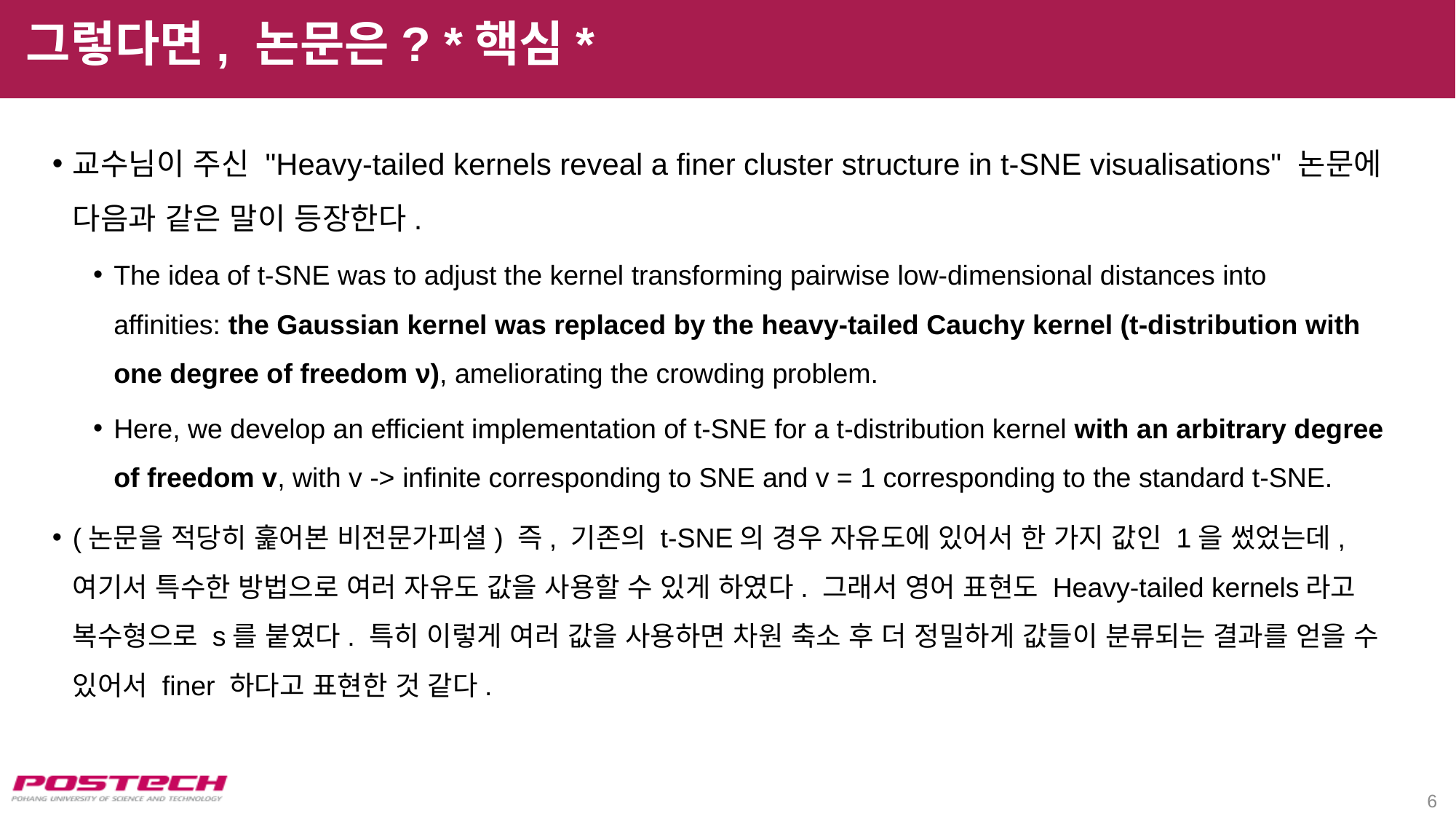

# 그렇다면, 논문은? *핵심*
교수님이 주신 "Heavy-tailed kernels reveal a finer cluster structure in t-SNE visualisations" 논문에 다음과 같은 말이 등장한다.
The idea of t-SNE was to adjust the kernel transforming pairwise low-dimensional distances into affinities: the Gaussian kernel was replaced by the heavy-tailed Cauchy kernel (t-distribution with one degree of freedom ν), ameliorating the crowding problem.
Here, we develop an efficient implementation of t-SNE for a t-distribution kernel with an arbitrary degree of freedom v, with v -> infinite corresponding to SNE and v = 1 corresponding to the standard t-SNE.
(논문을 적당히 훑어본 비전문가피셜) 즉, 기존의 t-SNE의 경우 자유도에 있어서 한 가지 값인 1을 썼었는데, 여기서 특수한 방법으로 여러 자유도 값을 사용할 수 있게 하였다. 그래서 영어 표현도 Heavy-tailed kernels라고 복수형으로 s를 붙였다. 특히 이렇게 여러 값을 사용하면 차원 축소 후 더 정밀하게 값들이 분류되는 결과를 얻을 수 있어서 finer 하다고 표현한 것 같다.
6